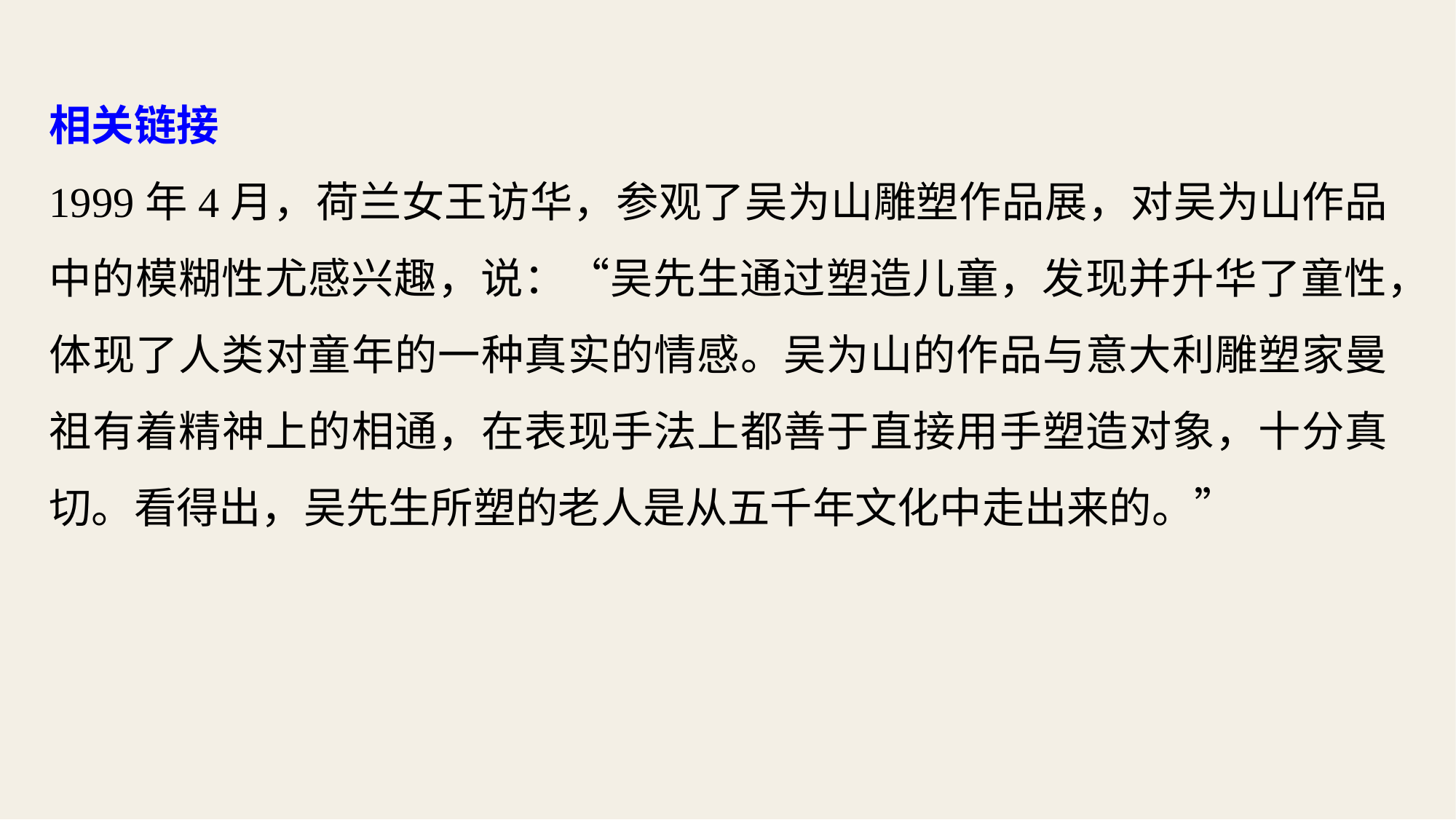

相关链接
1999年4月，荷兰女王访华，参观了吴为山雕塑作品展，对吴为山作品中的模糊性尤感兴趣，说：“吴先生通过塑造儿童，发现并升华了童性，体现了人类对童年的一种真实的情感。吴为山的作品与意大利雕塑家曼祖有着精神上的相通，在表现手法上都善于直接用手塑造对象，十分真切。看得出，吴先生所塑的老人是从五千年文化中走出来的。”